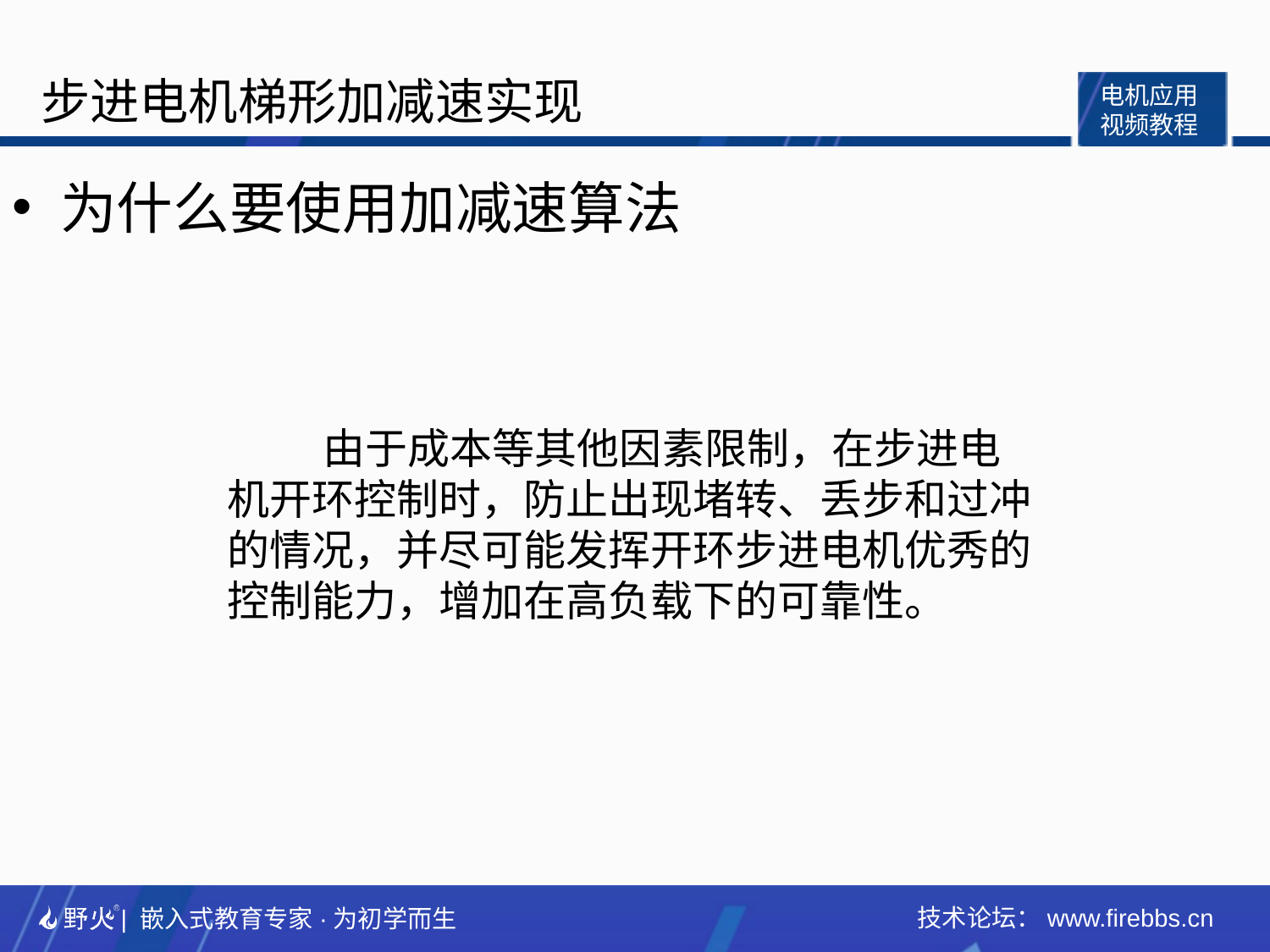

为什么要使用加减速算法
         由于成本等其他因素限制，在步进电机开环控制时，防止出现堵转、丢步和过冲的情况，并尽可能发挥开环步进电机优秀的控制能力，增加在高负载下的可靠性。